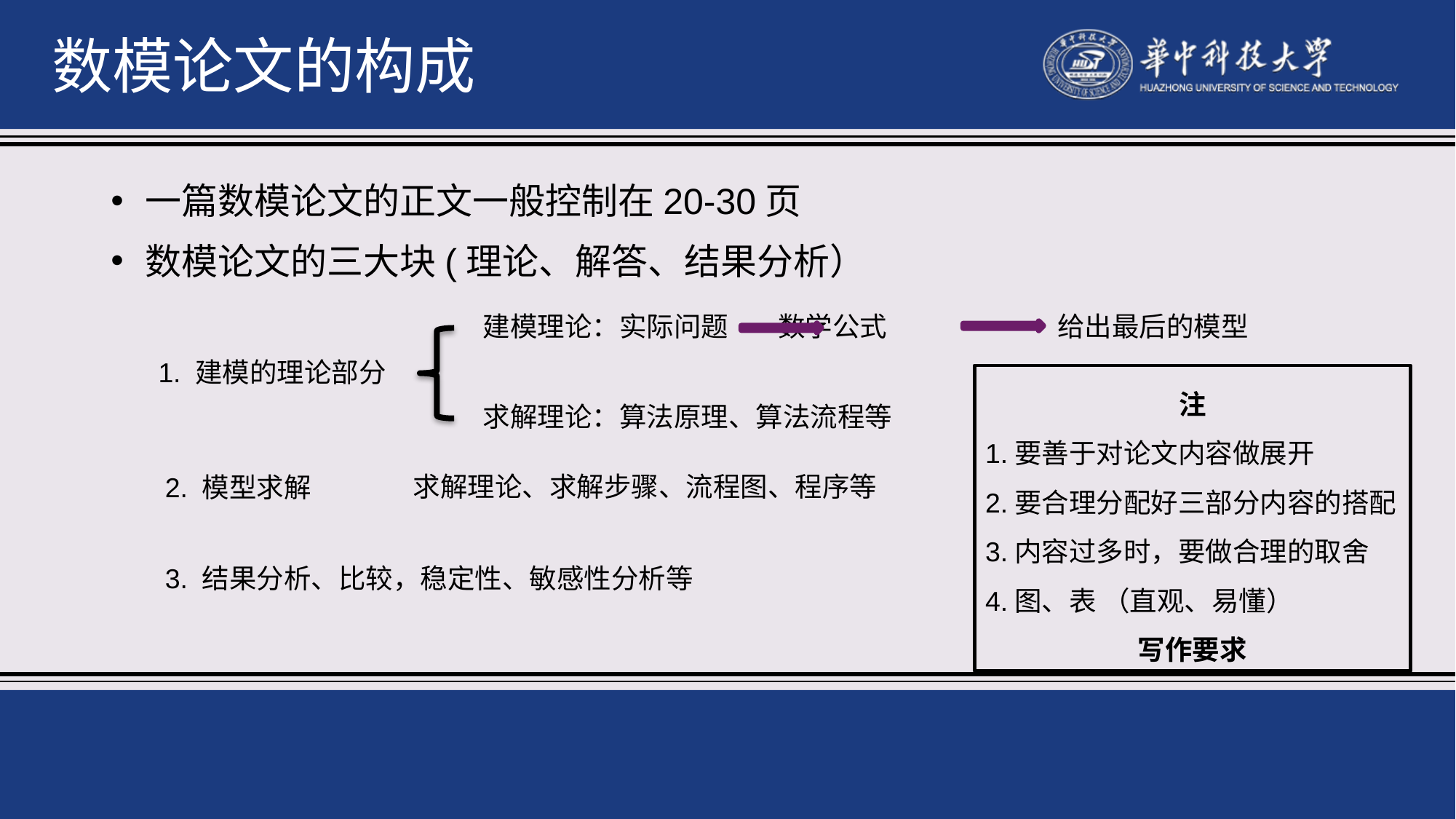

数模论文的构成
#
一篇数模论文的正文一般控制在20-30页
数模论文的三大块(理论、解答、结果分析）
给出最后的模型
建模理论：实际问题        数学公式

1. 建模的理论部分
注
1.要善于对论文内容做展开
2.要合理分配好三部分内容的搭配
3.内容过多时，要做合理的取舍
4.图、表 （直观、易懂）
写作要求
求解理论：算法原理、算法流程等
求解理论、求解步骤、流程图、程序等
2. 模型求解
3. 结果分析、比较，稳定性、敏感性分析等